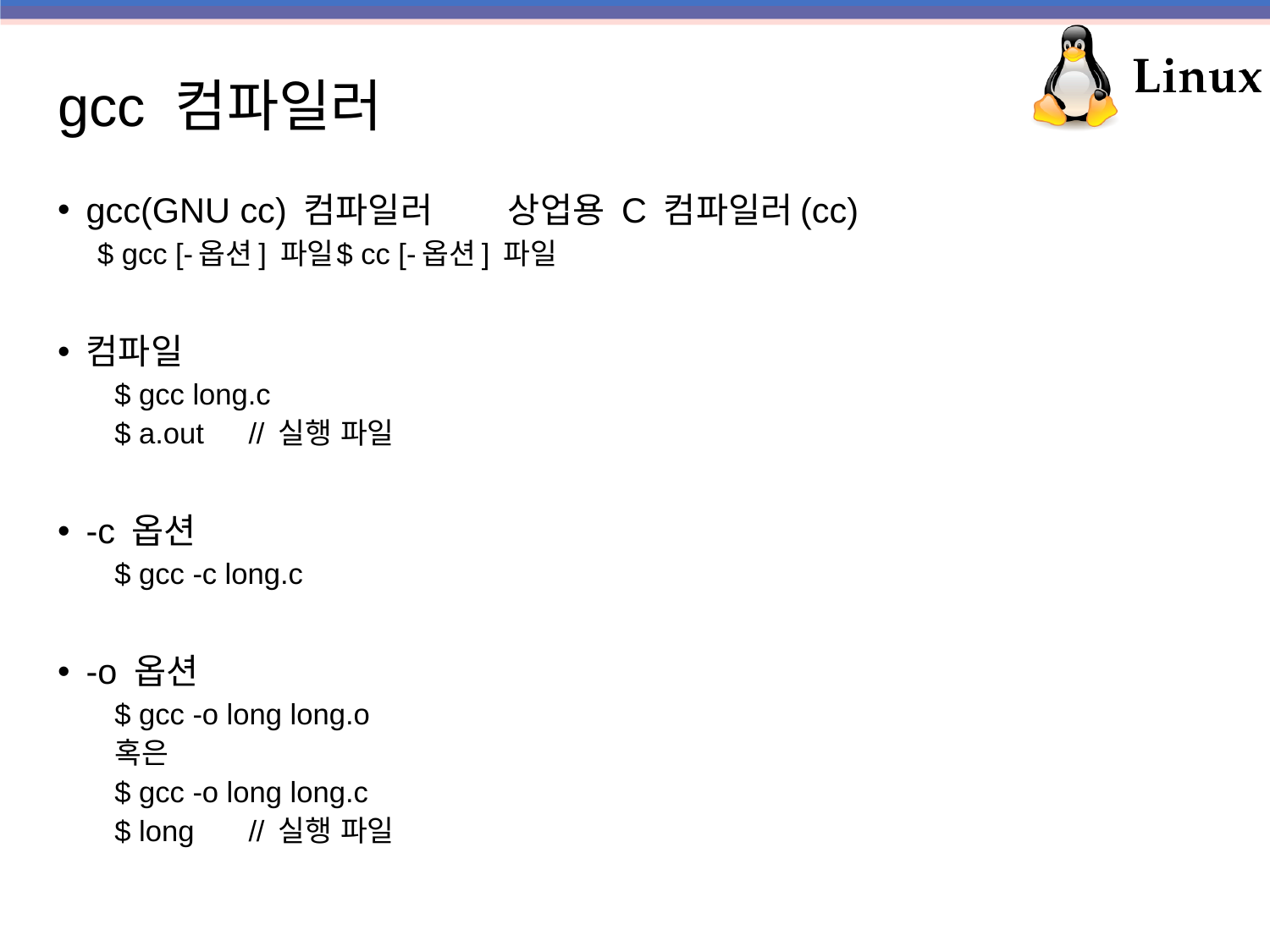

# gcc 컴파일러
gcc(GNU cc) 컴파일러	상업용 C 컴파일러(cc)
$ gcc [-옵션] 파일		$ cc [-옵션] 파일

컴파일
$ gcc long.c
$ a.out		// 실행 파일

-c 옵션
$ gcc -c long.c

-o 옵션
$ gcc -o long long.o
혹은
$ gcc -o long long.c
$ long		// 실행 파일